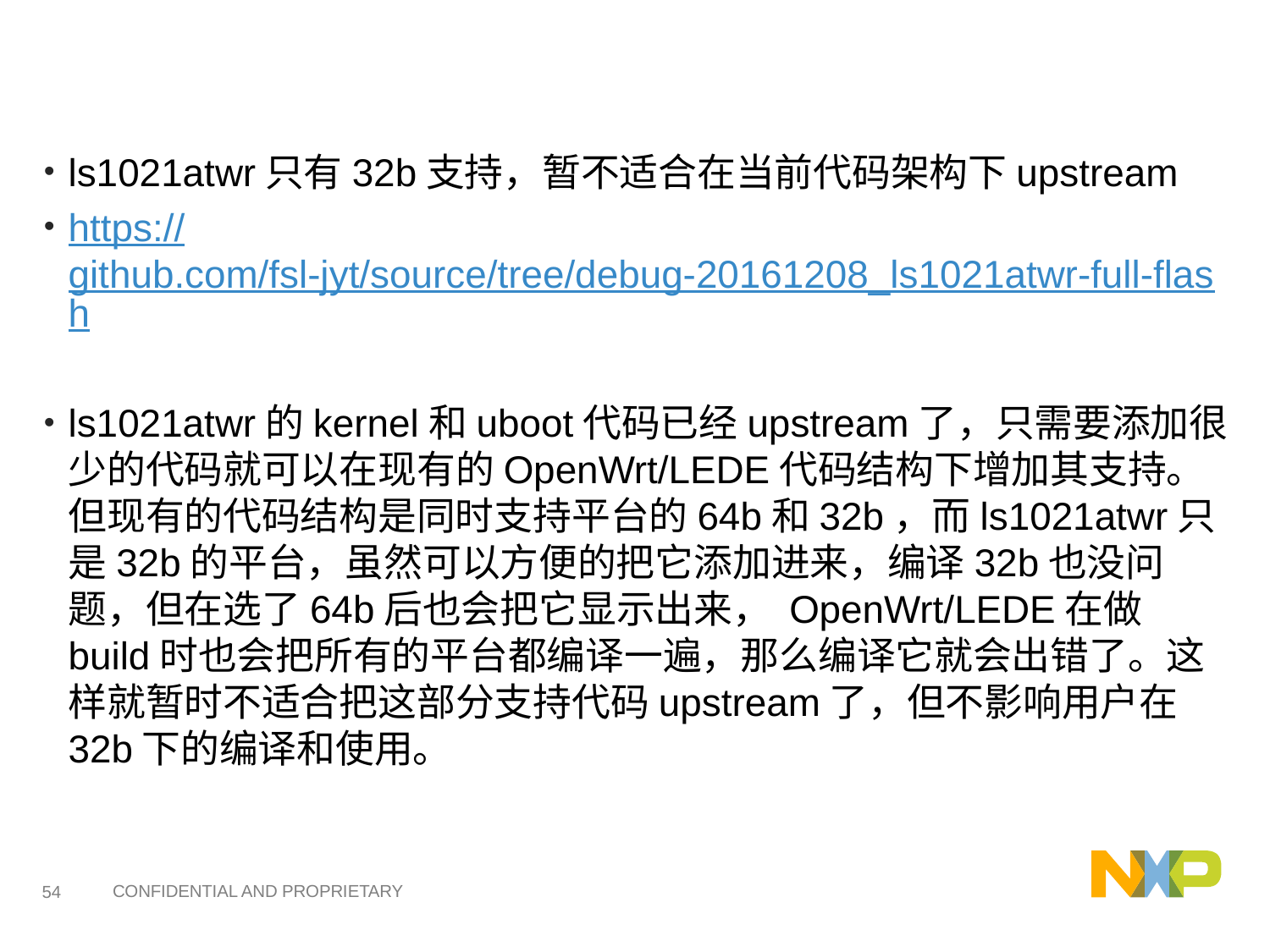

#
ls1021atwr只有32b支持，暂不适合在当前代码架构下upstream
https://github.com/fsl-jyt/source/tree/debug-20161208_ls1021atwr-full-flash

ls1021atwr的kernel和uboot代码已经upstream了，只需要添加很少的代码就可以在现有的OpenWrt/LEDE代码结构下增加其支持。但现有的代码结构是同时支持平台的64b和32b，而ls1021atwr只是32b的平台，虽然可以方便的把它添加进来，编译32b也没问题，但在选了64b后也会把它显示出来， OpenWrt/LEDE在做build时也会把所有的平台都编译一遍，那么编译它就会出错了。这样就暂时不适合把这部分支持代码upstream了，但不影响用户在32b下的编译和使用。